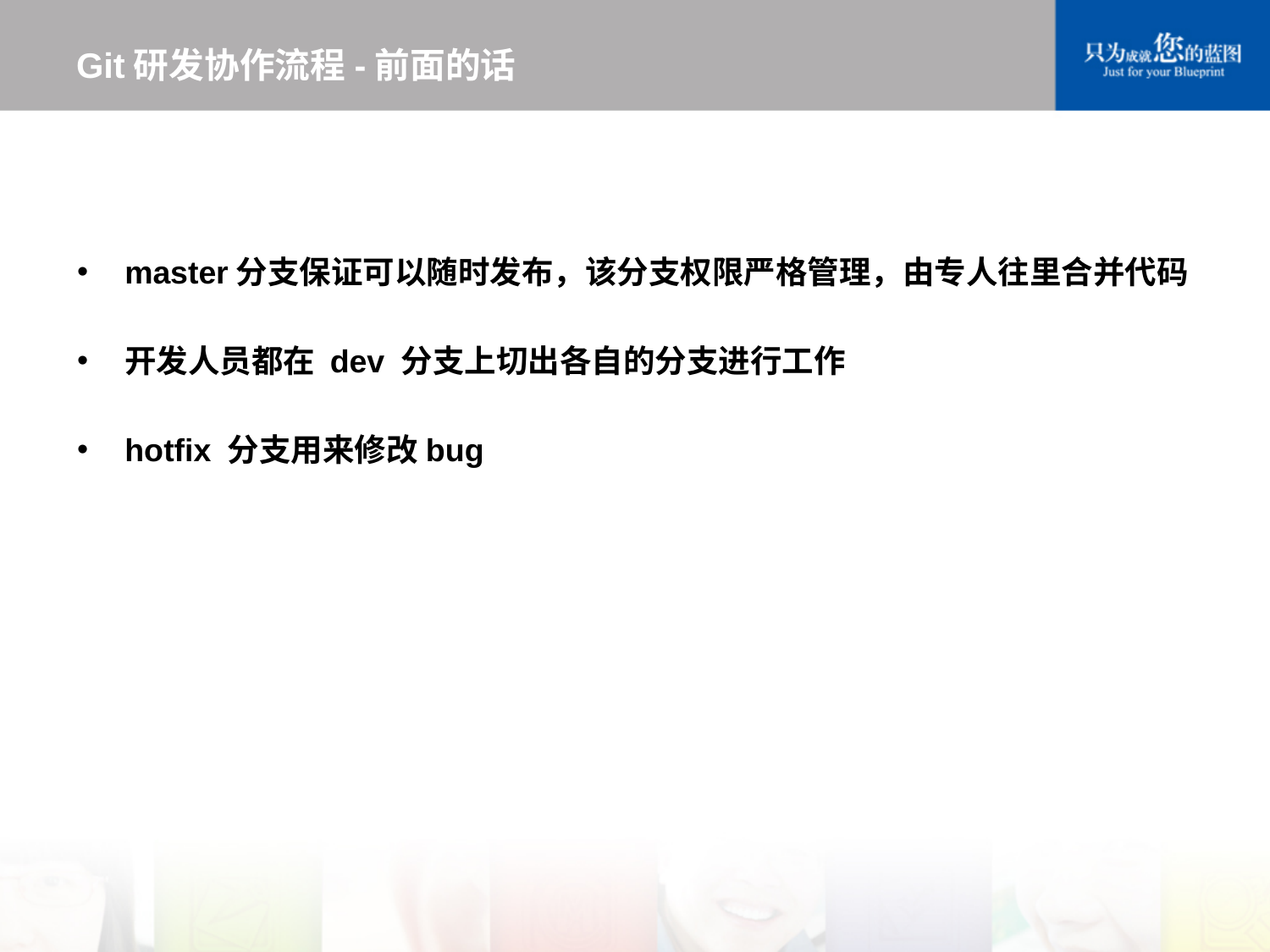

# Git研发协作流程-前面的话
master分支保证可以随时发布，该分支权限严格管理，由专人往里合并代码

开发人员都在 dev 分支上切出各自的分支进行工作

hotfix 分支用来修改bug